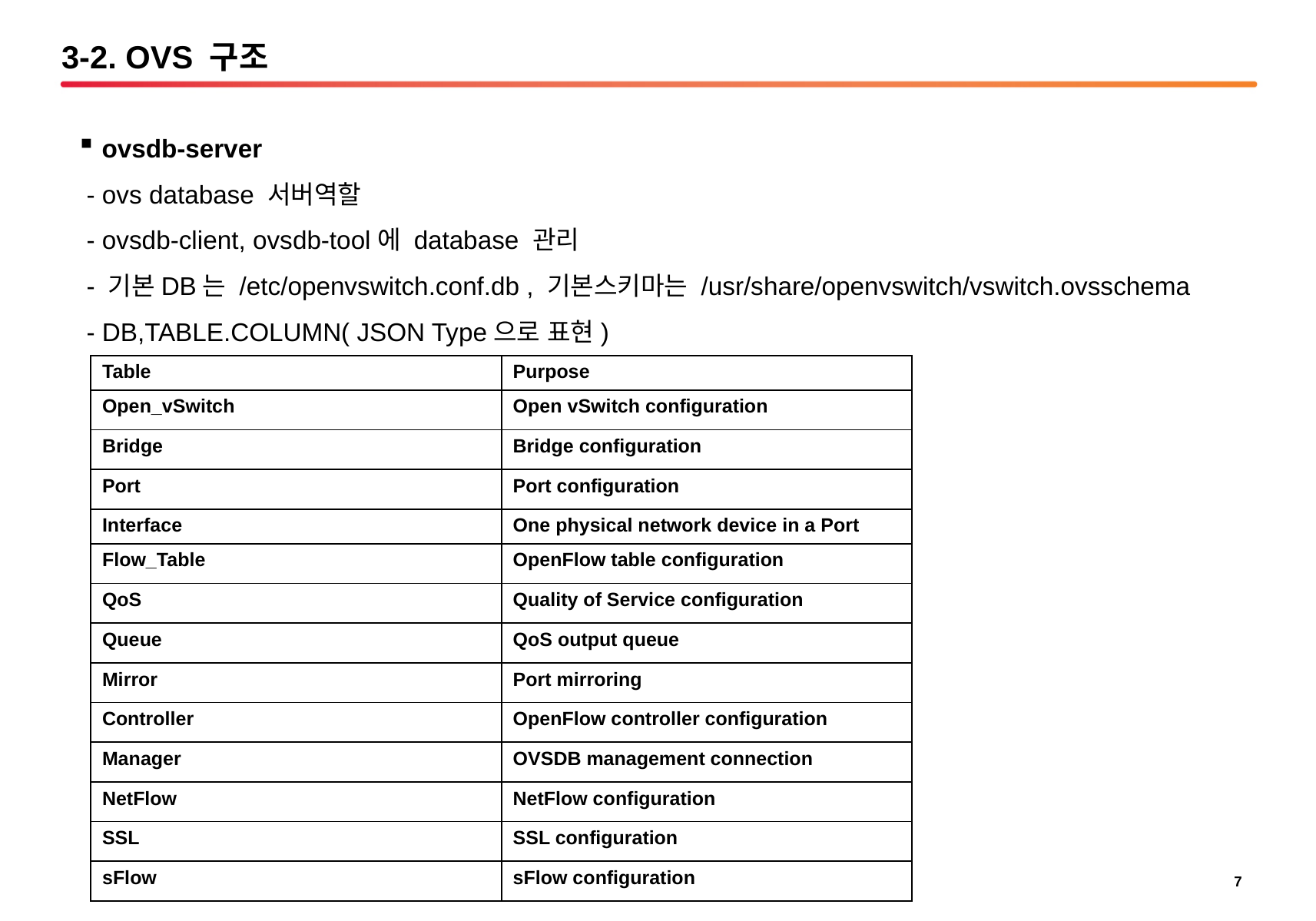

# 3-2. OVS 구조
ovsdb-server
 - ovs database 서버역할
 - ovsdb-client, ovsdb-tool에 database 관리
 - 기본DB는 /etc/openvswitch.conf.db , 기본스키마는 /usr/share/openvswitch/vswitch.ovsschema
 - DB,TABLE.COLUMN( JSON Type으로 표현)
| Table | Purpose |
| --- | --- |
| Open\_vSwitch | Open vSwitch configuration |
| Bridge | Bridge configuration |
| Port | Port configuration |
| Interface | One physical network device in a Port |
| Flow\_Table | OpenFlow table configuration |
| QoS | Quality of Service configuration |
| Queue | QoS output queue |
| Mirror | Port mirroring |
| Controller | OpenFlow controller configuration |
| Manager | OVSDB management connection |
| NetFlow | NetFlow configuration |
| SSL | SSL configuration |
| sFlow | sFlow configuration |